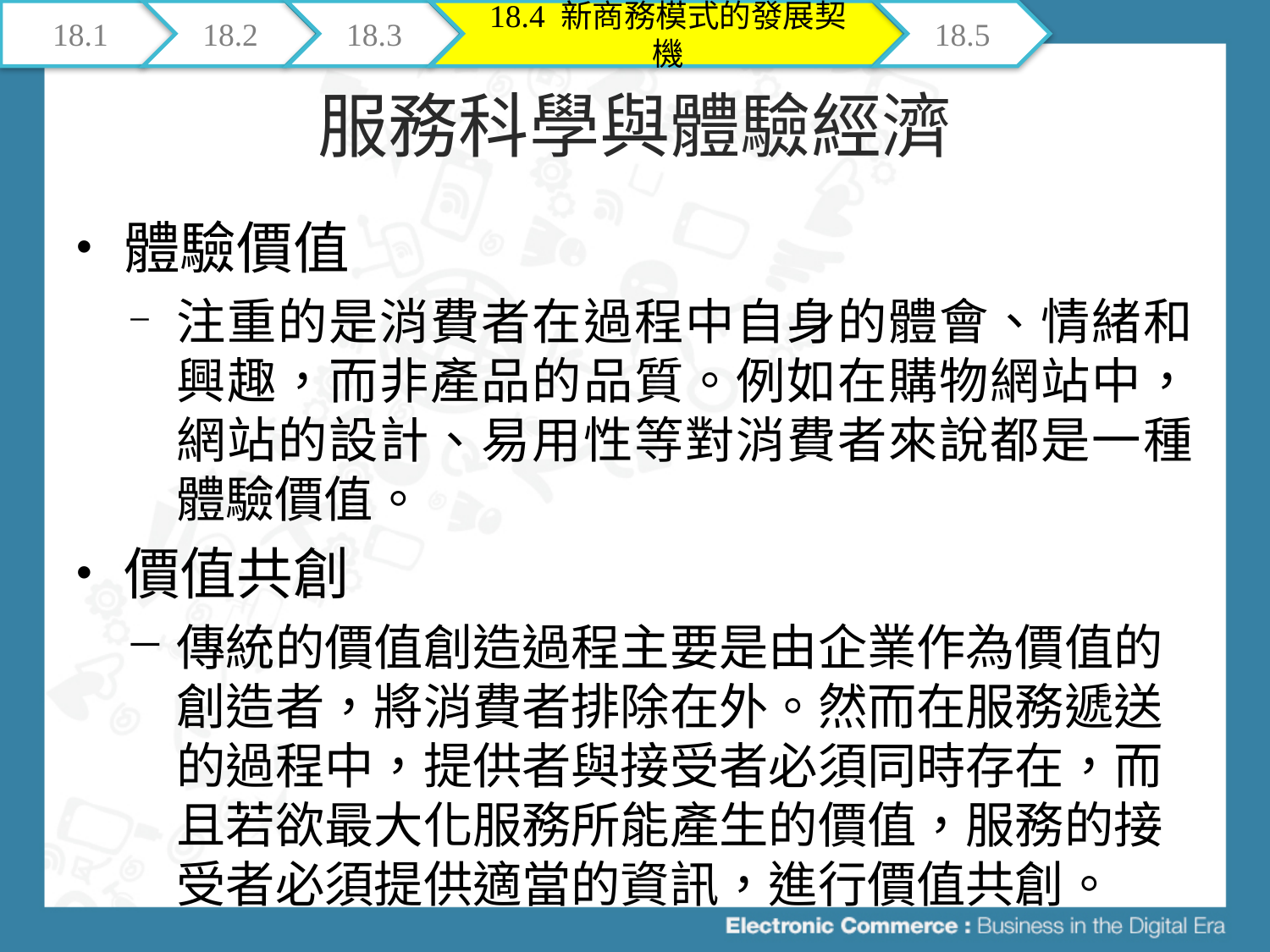

18.1
18.2
18.3
18.4 新商務模式的發展契機
18.5
# 服務科學與體驗經濟
體驗價值
注重的是消費者在過程中自身的體會、情緒和興趣，而非產品的品質。例如在購物網站中，網站的設計、易用性等對消費者來說都是一種體驗價值。
價值共創
傳統的價值創造過程主要是由企業作為價值的創造者，將消費者排除在外。然而在服務遞送的過程中，提供者與接受者必須同時存在，而且若欲最大化服務所能產生的價值，服務的接受者必須提供適當的資訊，進行價值共創。